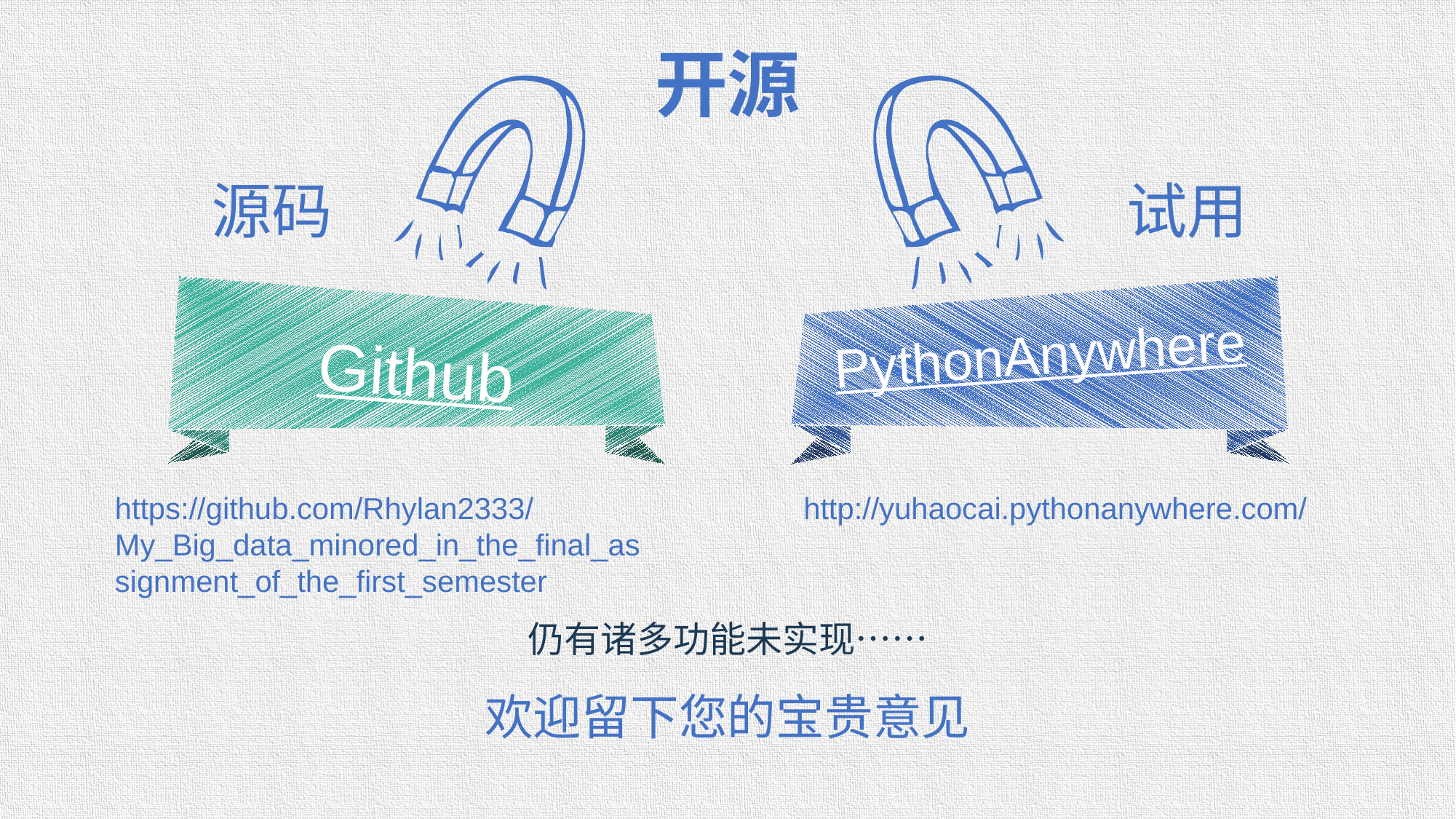

开源

源码
试用

PythonAnywhere
Github
https://github.com/Rhylan2333/My_Big_data_minored_in_the_final_assignment_of_the_first_semester
http://yuhaocai.pythonanywhere.com/
仍有诸多功能未实现……
欢迎留下您的宝贵意见